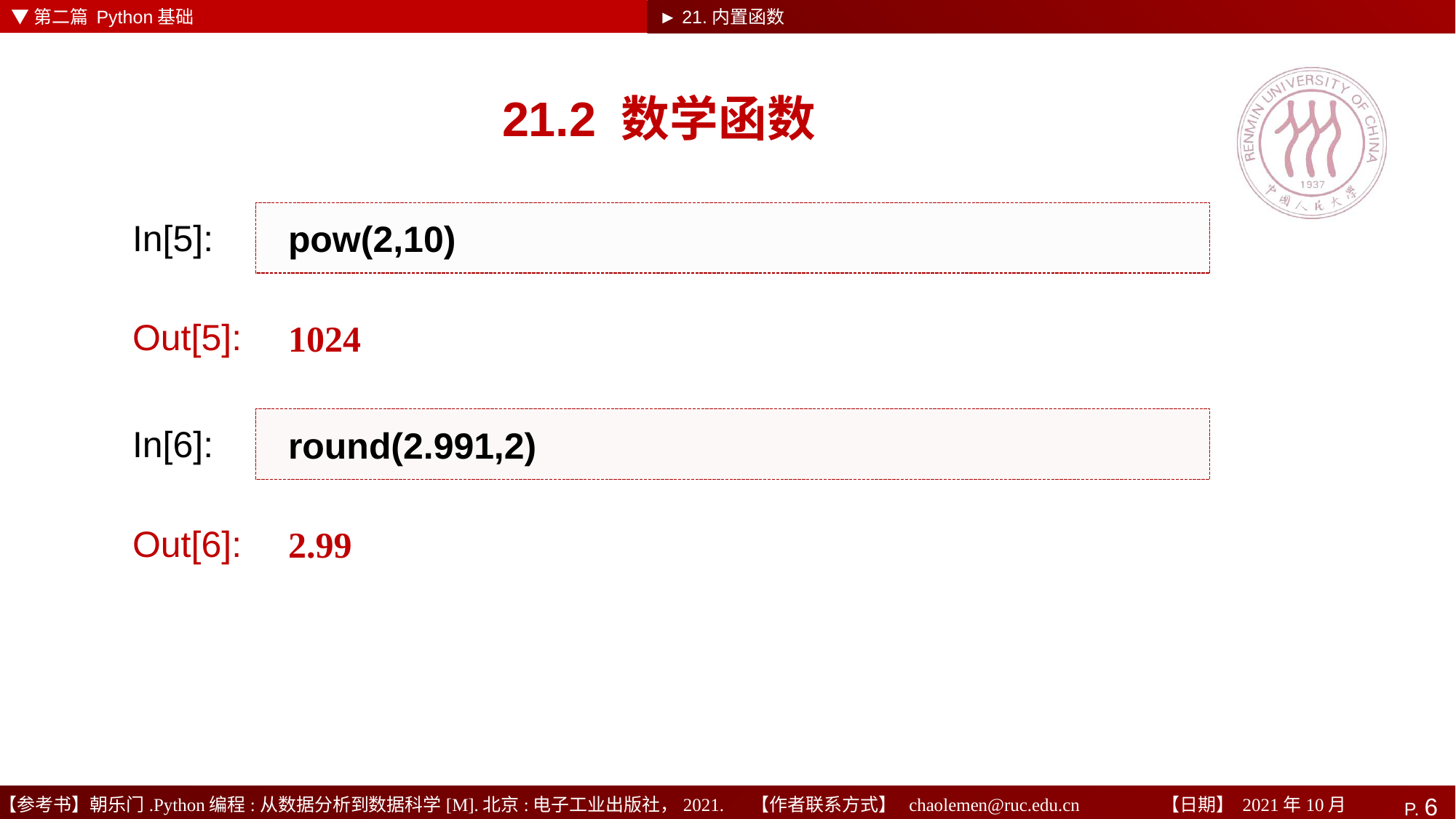

▼第二篇 Python基础
► 21.内置函数
# 21.2 数学函数
pow(2,10)
In[5]:
1024
Out[5]:
round(2.991,2)
In[6]:
2.99
Out[6]: